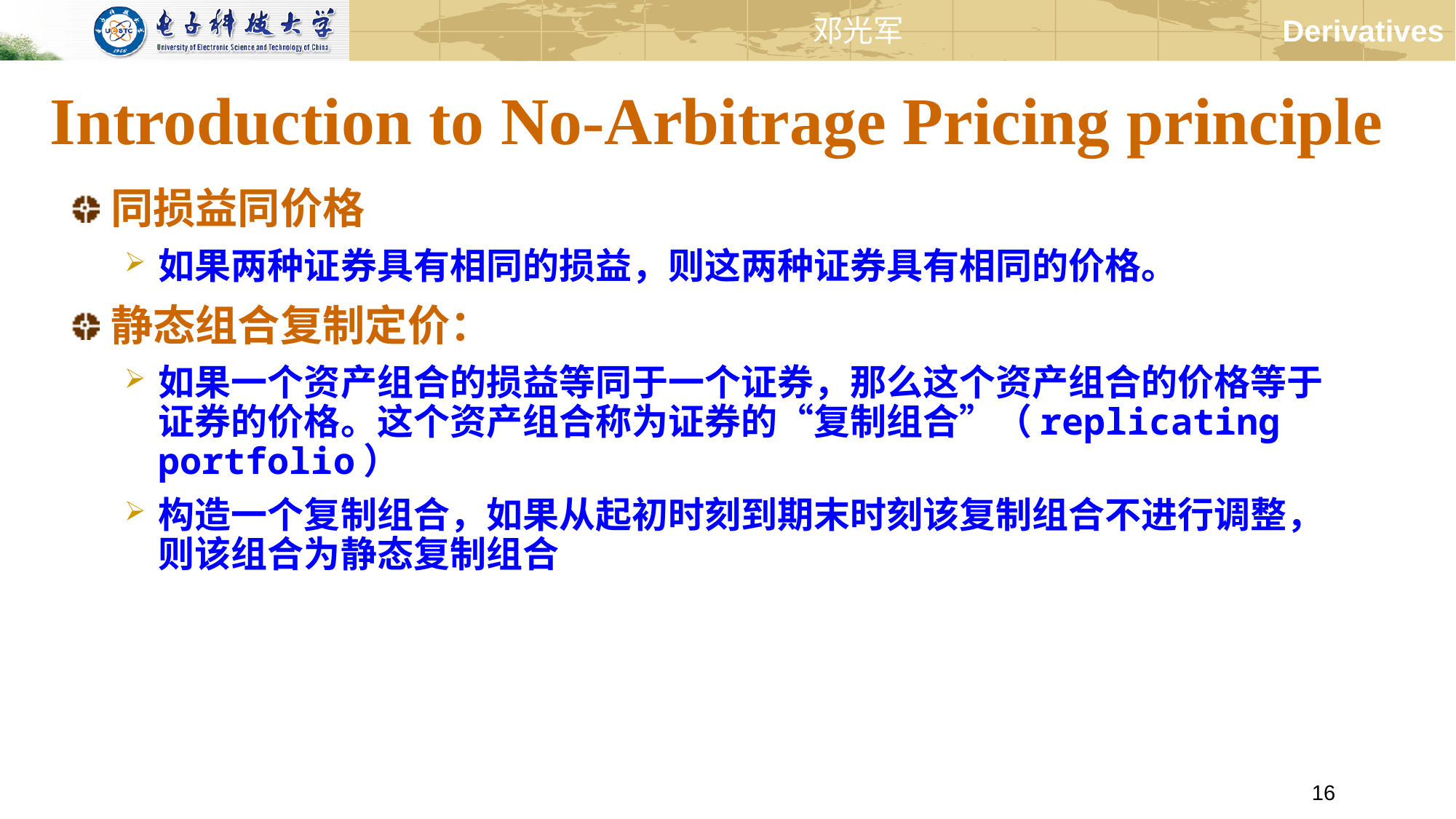

Introduction to No-Arbitrage Pricing principle
同损益同价格
如果两种证券具有相同的损益，则这两种证券具有相同的价格。
静态组合复制定价：
如果一个资产组合的损益等同于一个证券，那么这个资产组合的价格等于证券的价格。这个资产组合称为证券的“复制组合”（replicating portfolio）
构造一个复制组合，如果从起初时刻到期末时刻该复制组合不进行调整，则该组合为静态复制组合